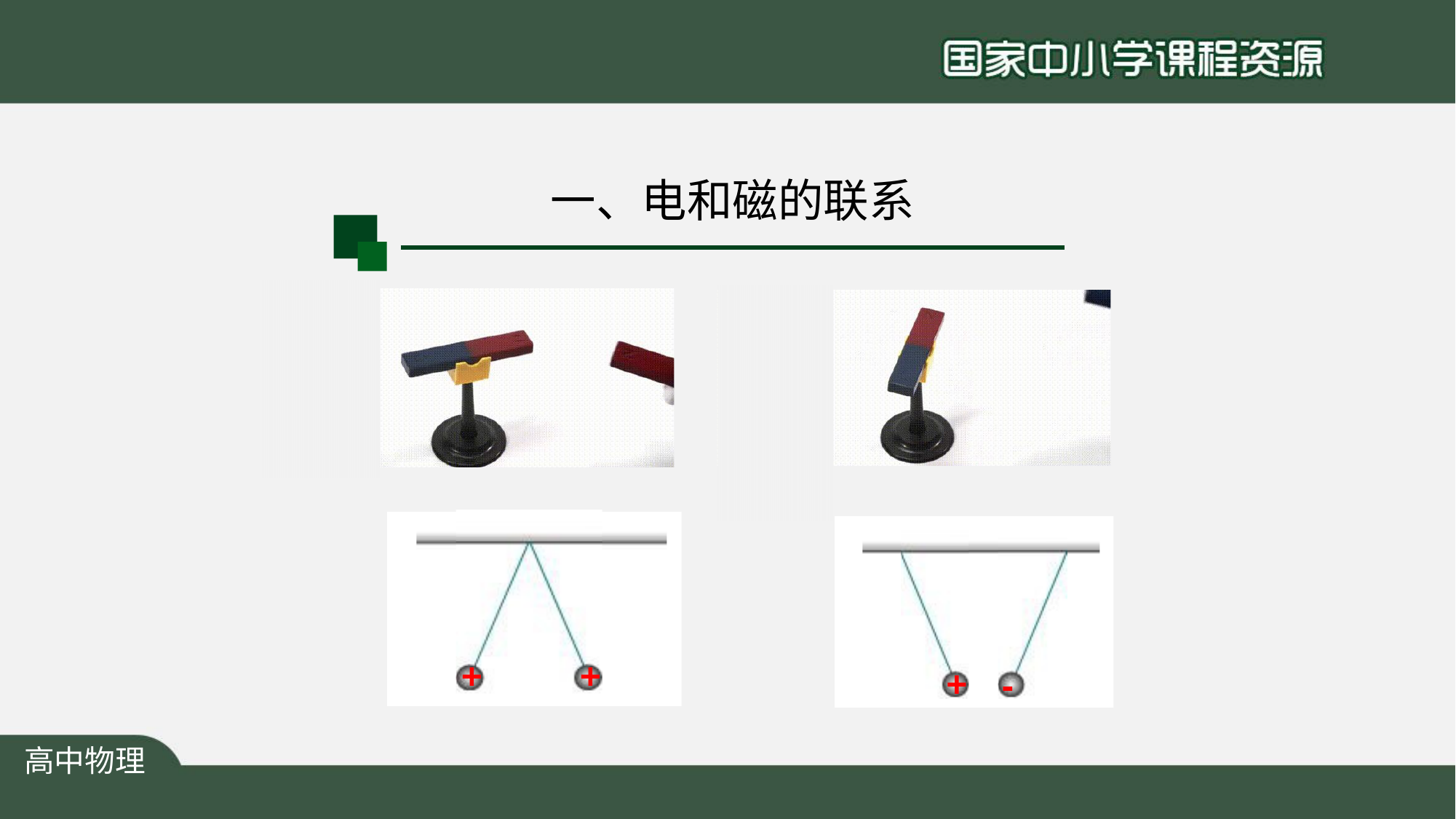

# 一、电和磁的联系

+
+
+
-
高中物理